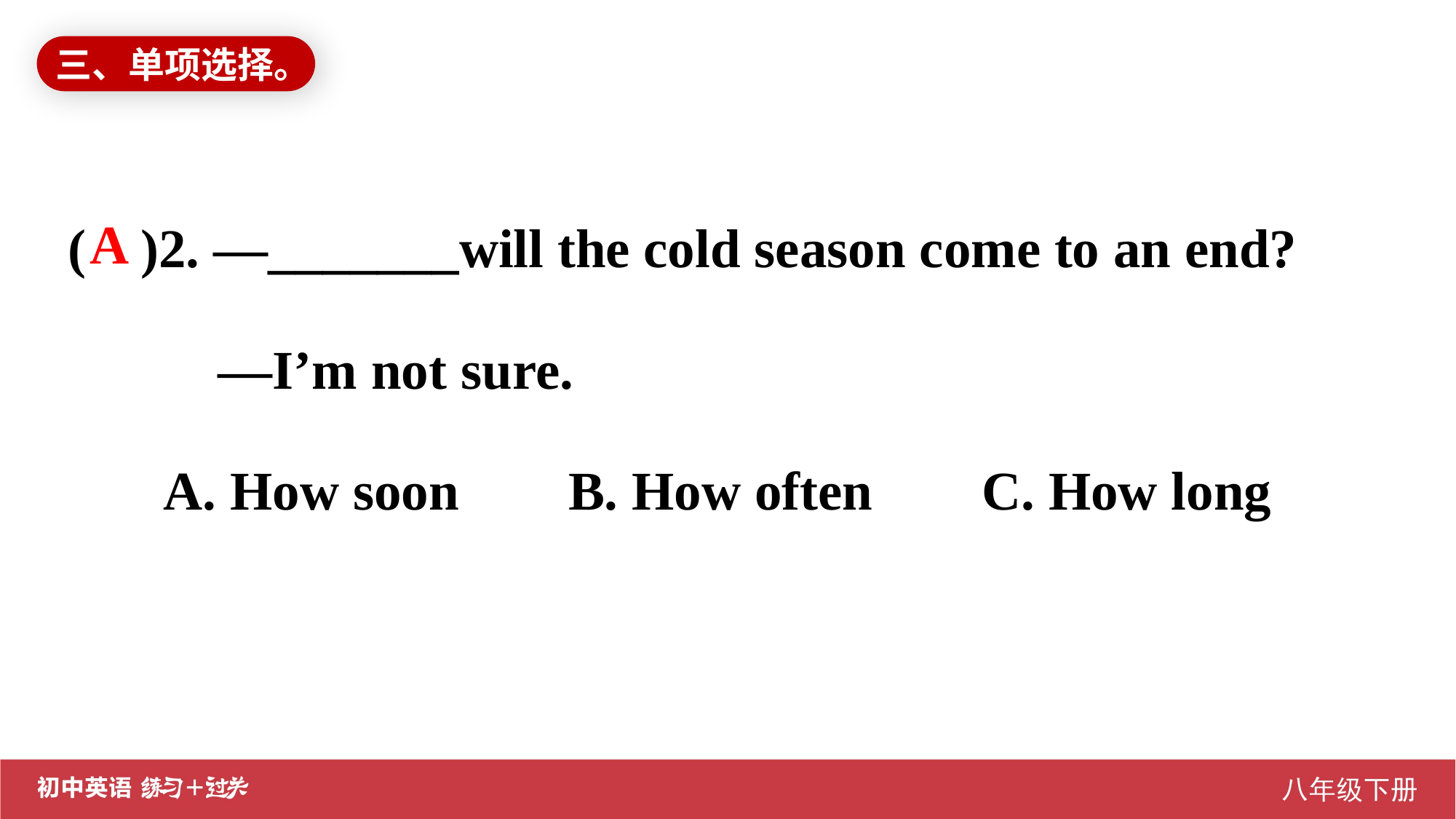

三、单项选择。
(    )2. —_______will the cold season come to an end?
           —I’m not sure.
       A. How soon        B. How often        C. How long
A